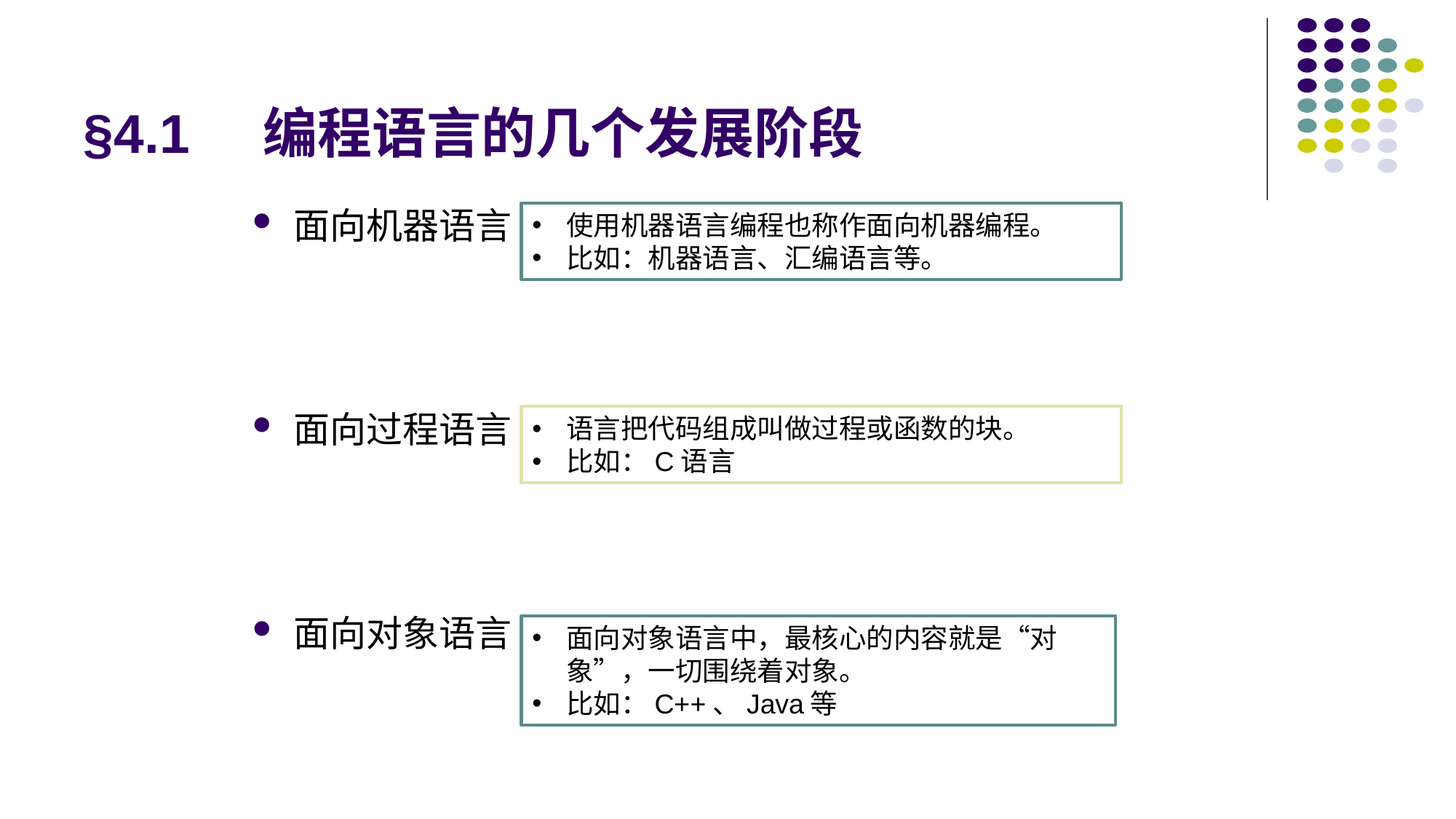

# §4.1    编程语言的几个发展阶段
面向机器语言

面向过程语言

面向对象语言

使用机器语言编程也称作面向机器编程。
比如：机器语言、汇编语言等。
语言把代码组成叫做过程或函数的块。
比如：C语言
面向对象语言中，最核心的内容就是“对象”，一切围绕着对象。
比如：C++、Java等
4